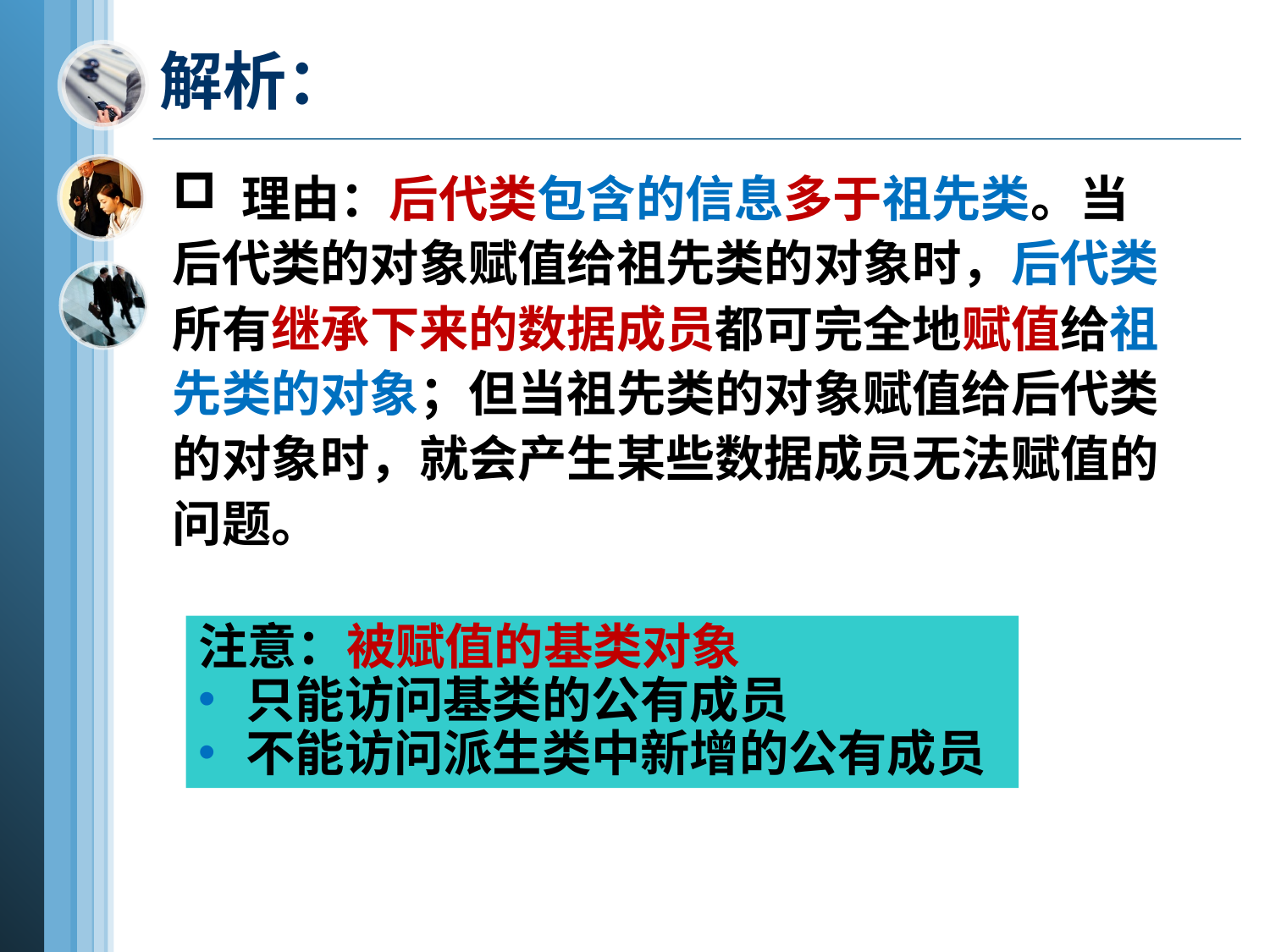

# 解析：
 理由：后代类包含的信息多于祖先类。当后代类的对象赋值给祖先类的对象时，后代类所有继承下来的数据成员都可完全地赋值给祖先类的对象；但当祖先类的对象赋值给后代类的对象时，就会产生某些数据成员无法赋值的问题。
注意：被赋值的基类对象
只能访问基类的公有成员
不能访问派生类中新增的公有成员